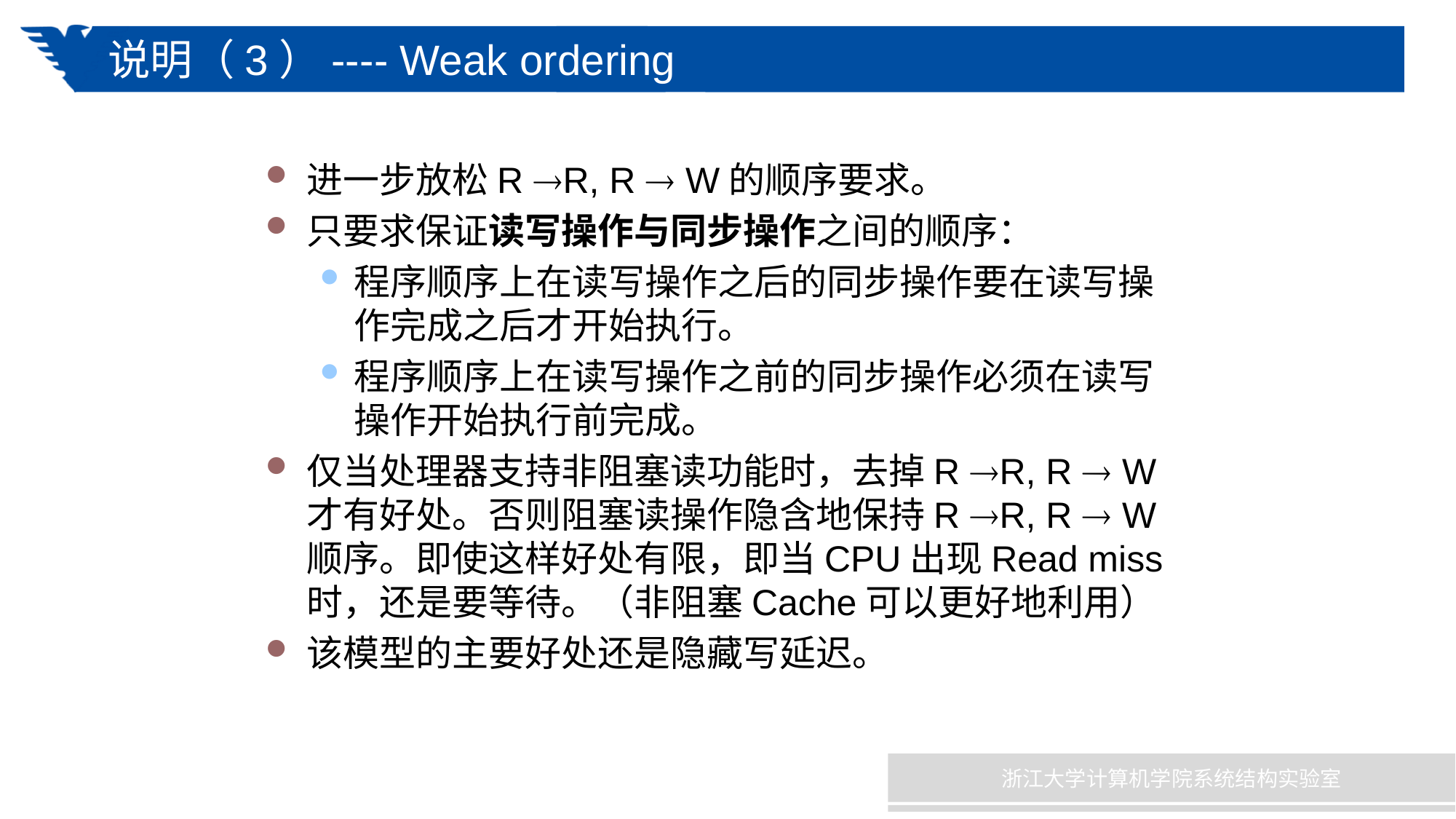

# 说明（3）---- Weak ordering
进一步放松R →R, R → W的顺序要求。
只要求保证读写操作与同步操作之间的顺序：
程序顺序上在读写操作之后的同步操作要在读写操作完成之后才开始执行。
程序顺序上在读写操作之前的同步操作必须在读写操作开始执行前完成。
仅当处理器支持非阻塞读功能时，去掉R →R, R → W才有好处。否则阻塞读操作隐含地保持R →R, R → W顺序。即使这样好处有限，即当CPU出现Read miss时，还是要等待。（非阻塞Cache可以更好地利用）
该模型的主要好处还是隐藏写延迟。